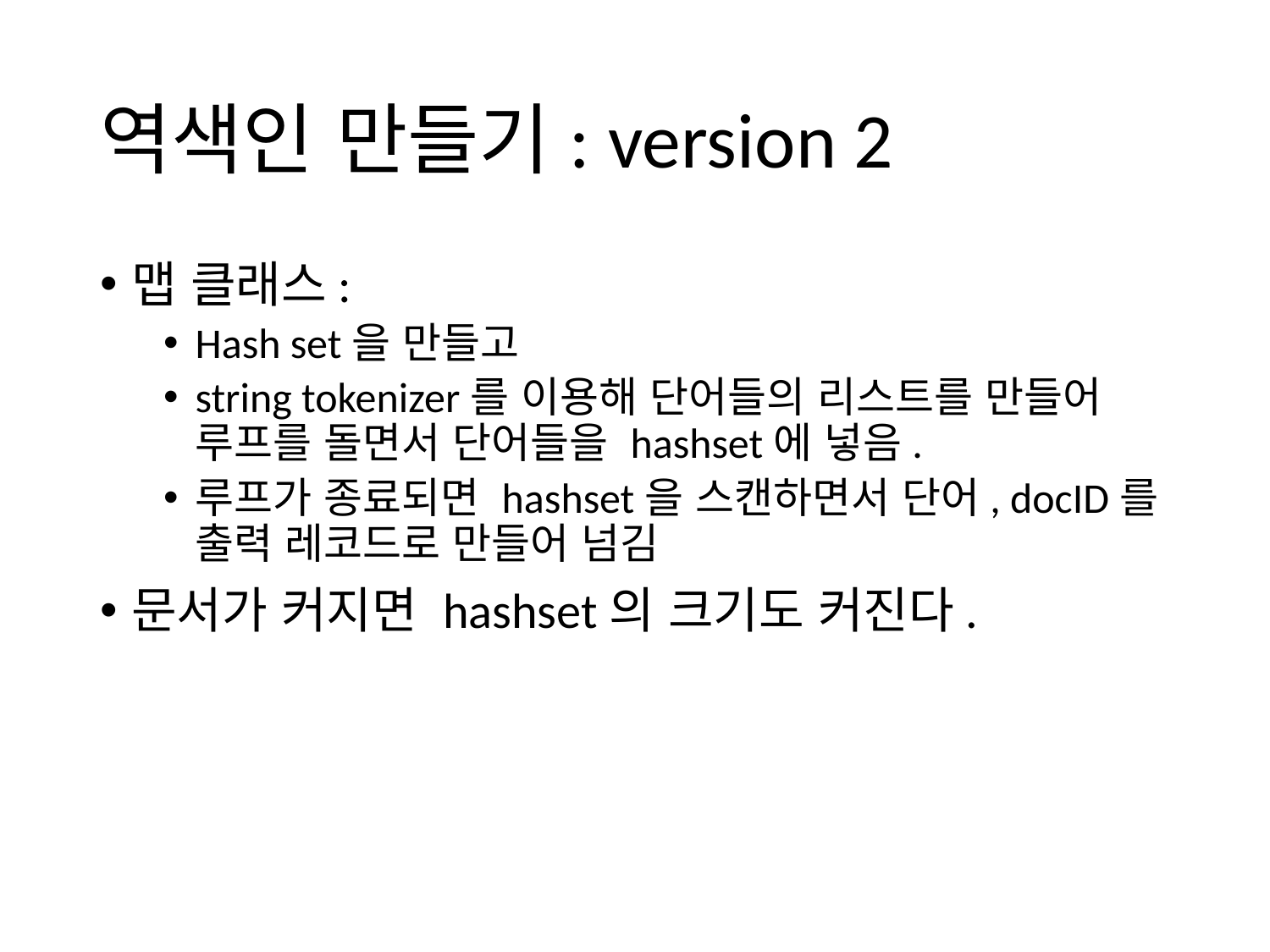

# 역색인 만들기: version 2
맵 클래스:
Hash set을 만들고
string tokenizer를 이용해 단어들의 리스트를 만들어 루프를 돌면서 단어들을 hashset에 넣음.
루프가 종료되면 hashset을 스캔하면서 단어, docID를 출력 레코드로 만들어 넘김
문서가 커지면 hashset의 크기도 커진다.